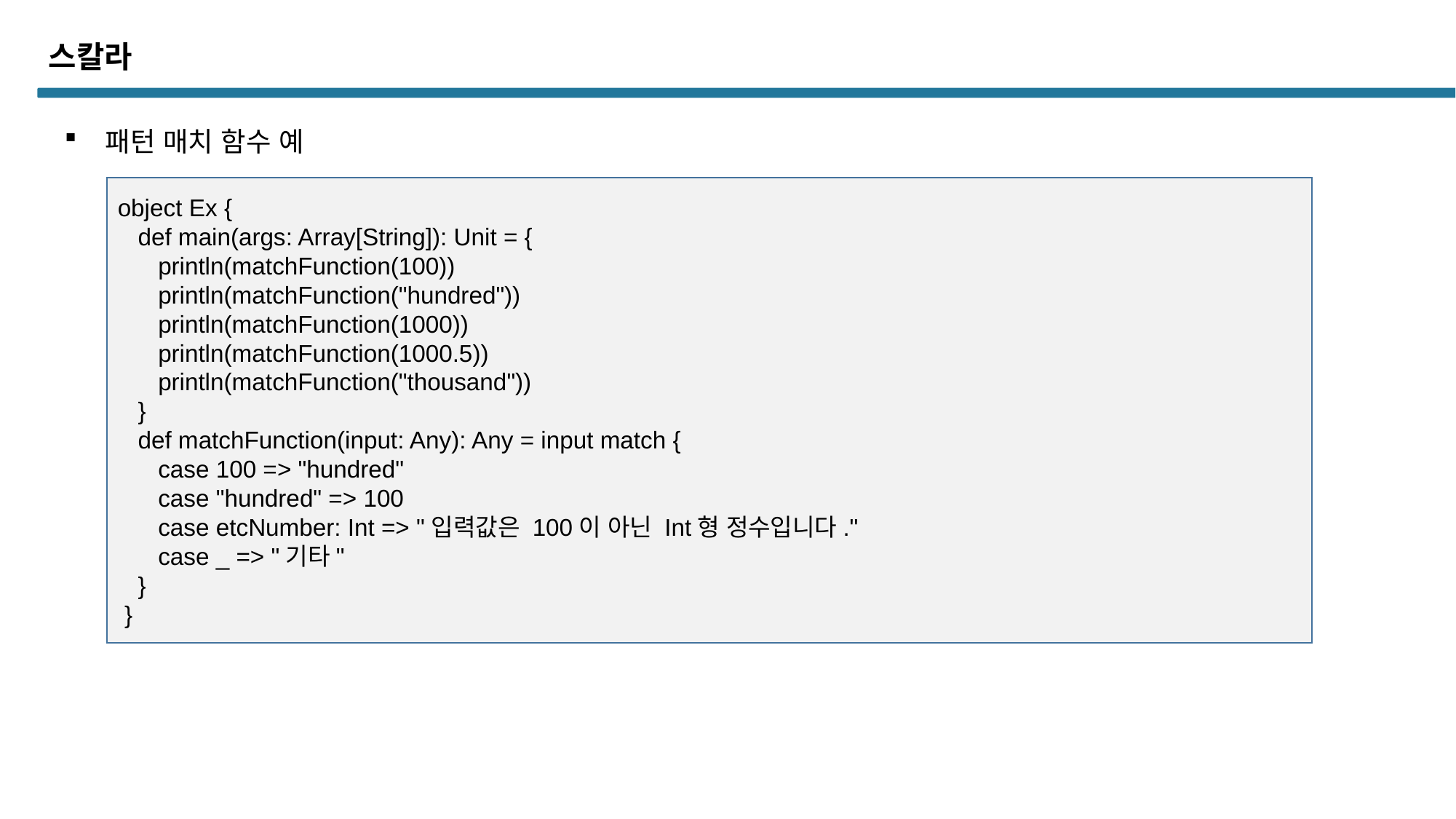

스칼라
패턴 매치 함수 예
object Ex {
   def main(args: Array[String]): Unit = {
      println(matchFunction(100))
      println(matchFunction("hundred"))
      println(matchFunction(1000))
      println(matchFunction(1000.5))
      println(matchFunction("thousand"))
   }
   def matchFunction(input: Any): Any = input match {
      case 100 => "hundred"
      case "hundred" => 100
      case etcNumber: Int => "입력값은 100이 아닌 Int형 정수입니다."
      case _ => "기타"
   }
 }